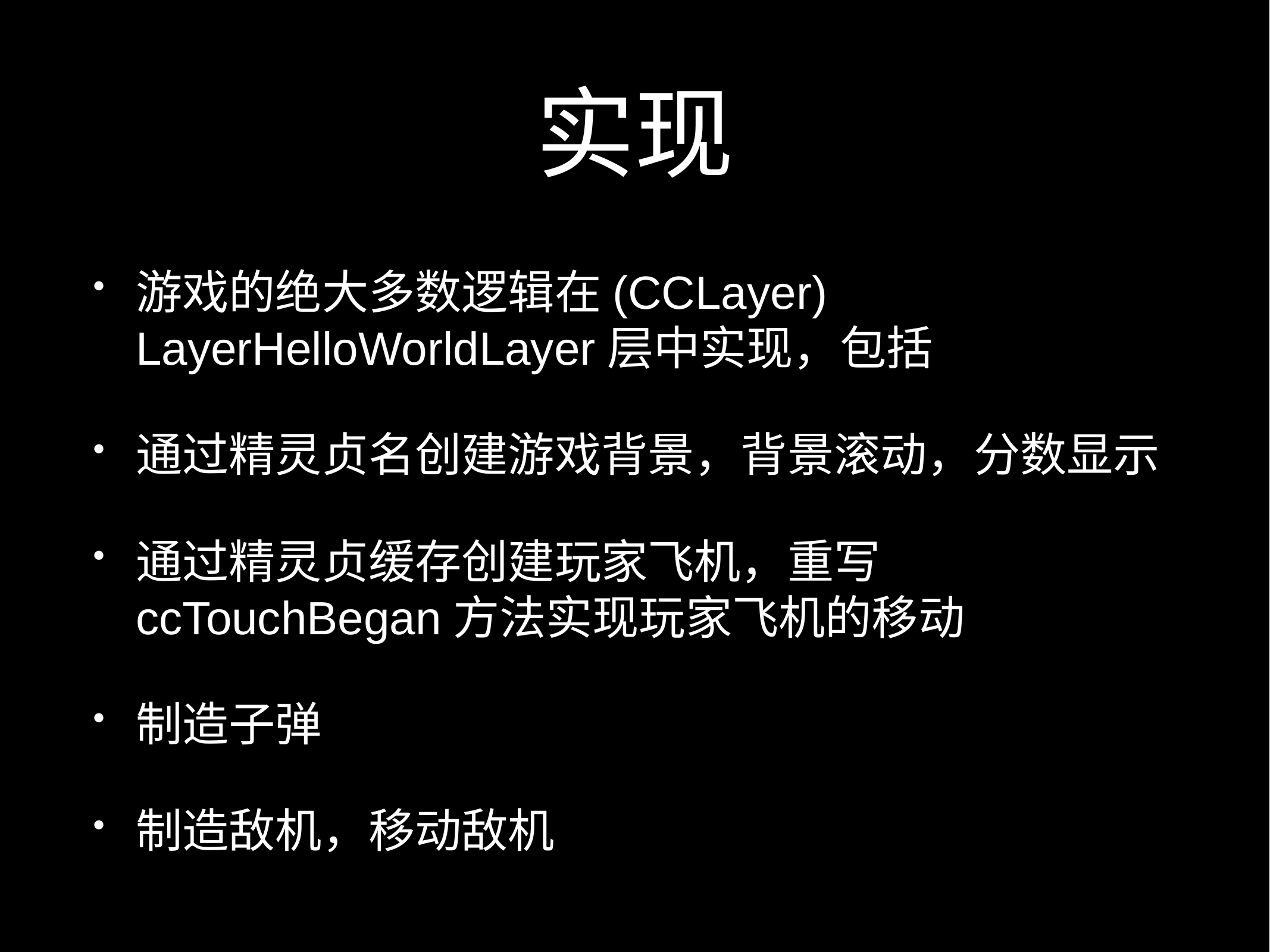

# 实现
游戏的绝大多数逻辑在(CCLayer) LayerHelloWorldLayer层中实现，包括
通过精灵贞名创建游戏背景，背景滚动，分数显示
通过精灵贞缓存创建玩家飞机，重写ccTouchBegan方法实现玩家飞机的移动
制造子弹
制造敌机，移动敌机